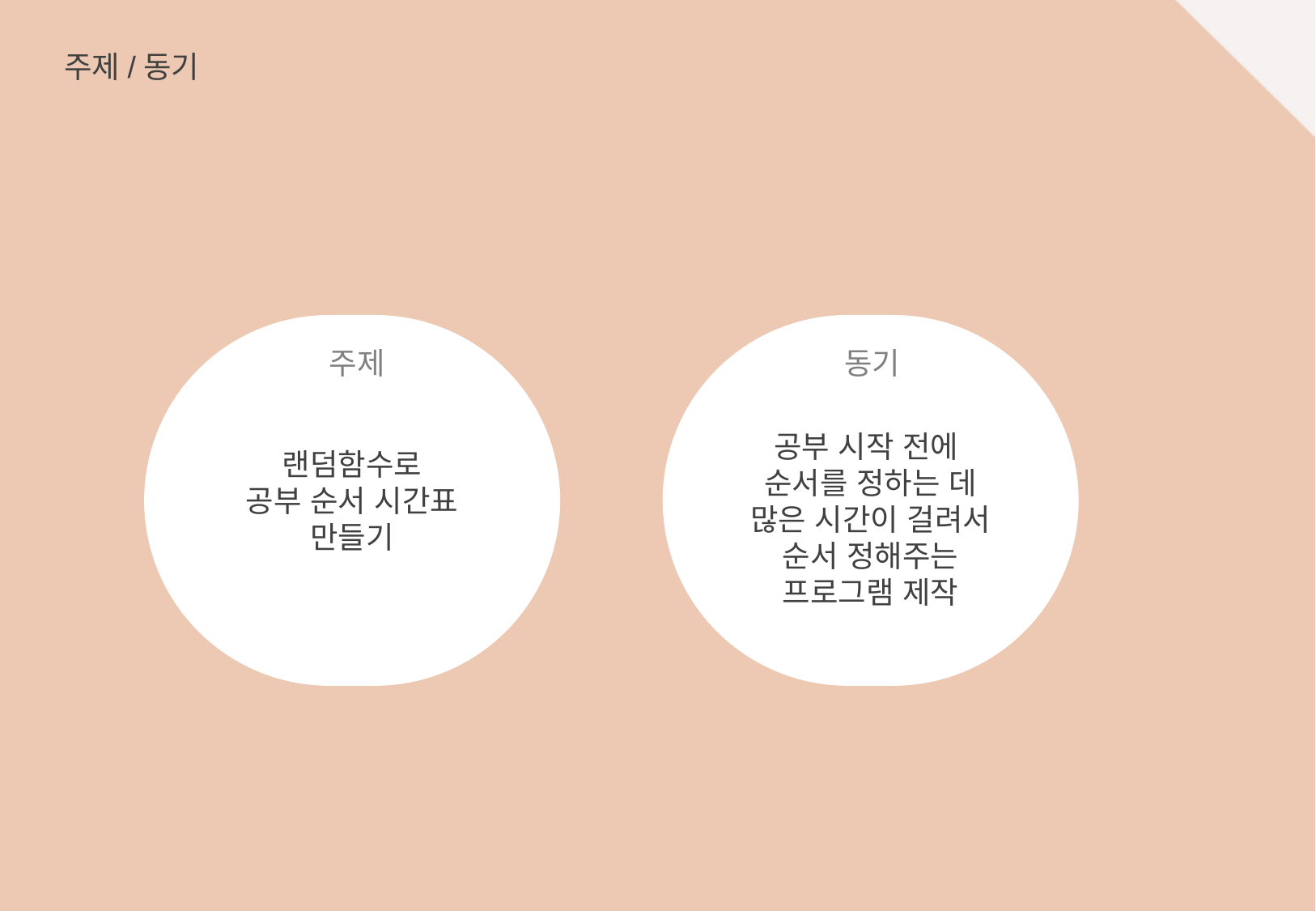

주제/동기
랜덤함수로
공부 순서 시간표
만들기

공부 시작 전에
순서를 정하는 데
많은 시간이 걸려서
순서 정해주는
프로그램 제작
주제
동기